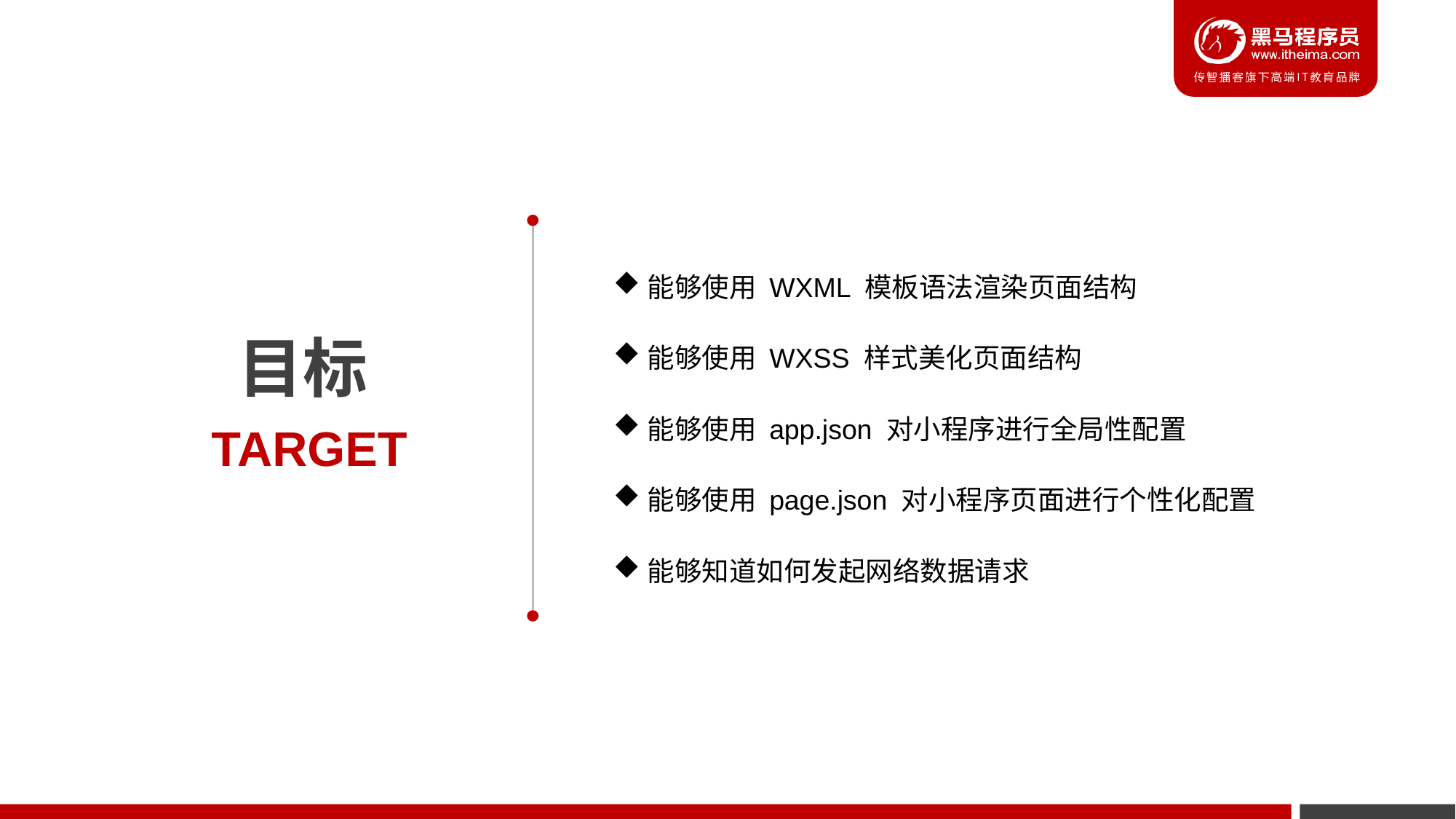

能够使用 WXML 模板语法渲染页面结构
能够使用 WXSS 样式美化页面结构
能够使用 app.json 对小程序进行全局性配置
能够使用 page.json 对小程序页面进行个性化配置
能够知道如何发起网络数据请求